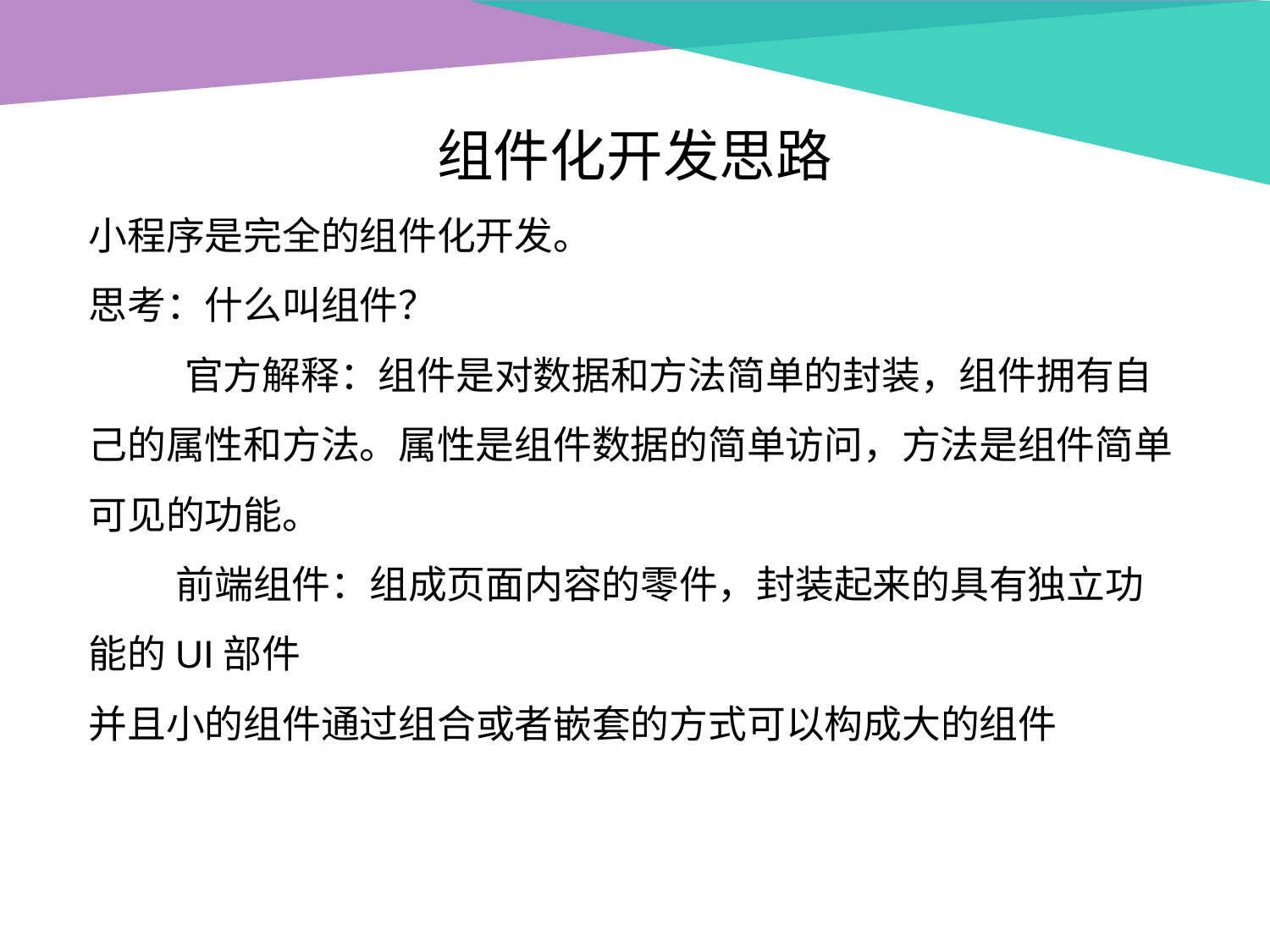

组件化开发思路
小程序是完全的组件化开发。
思考：什么叫组件？
          官方解释：组件是对数据和方法简单的封装，组件拥有自    己的属性和方法。属性是组件数据的简单访问，方法是组件简单可见的功能。
         前端组件：组成页面内容的零件，封装起来的具有独立功能的UI部件
并且小的组件通过组合或者嵌套的方式可以构成大的组件